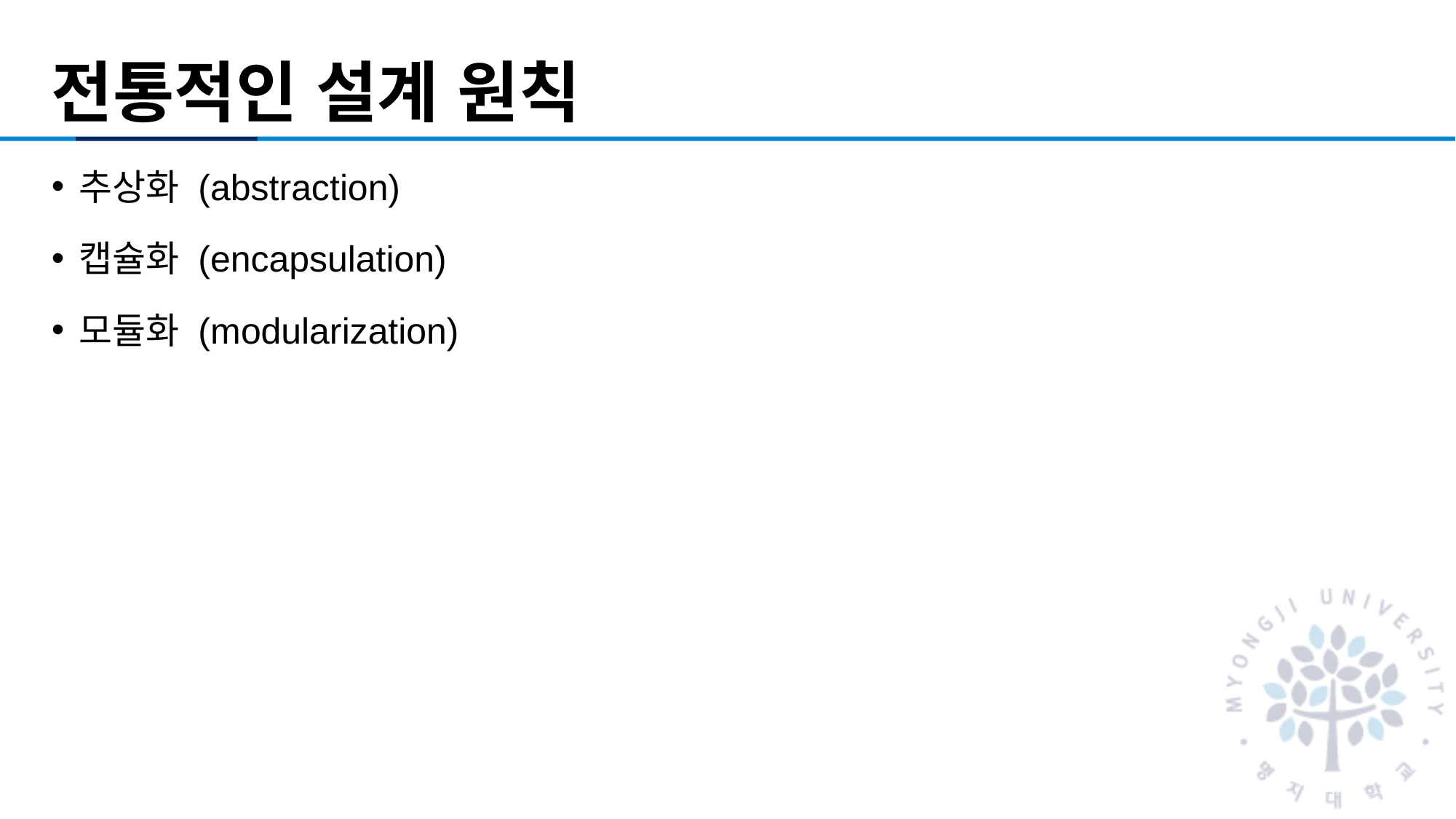

# 전통적인 설계 원칙
추상화 (abstraction)
캡슐화 (encapsulation)
모듈화 (modularization)